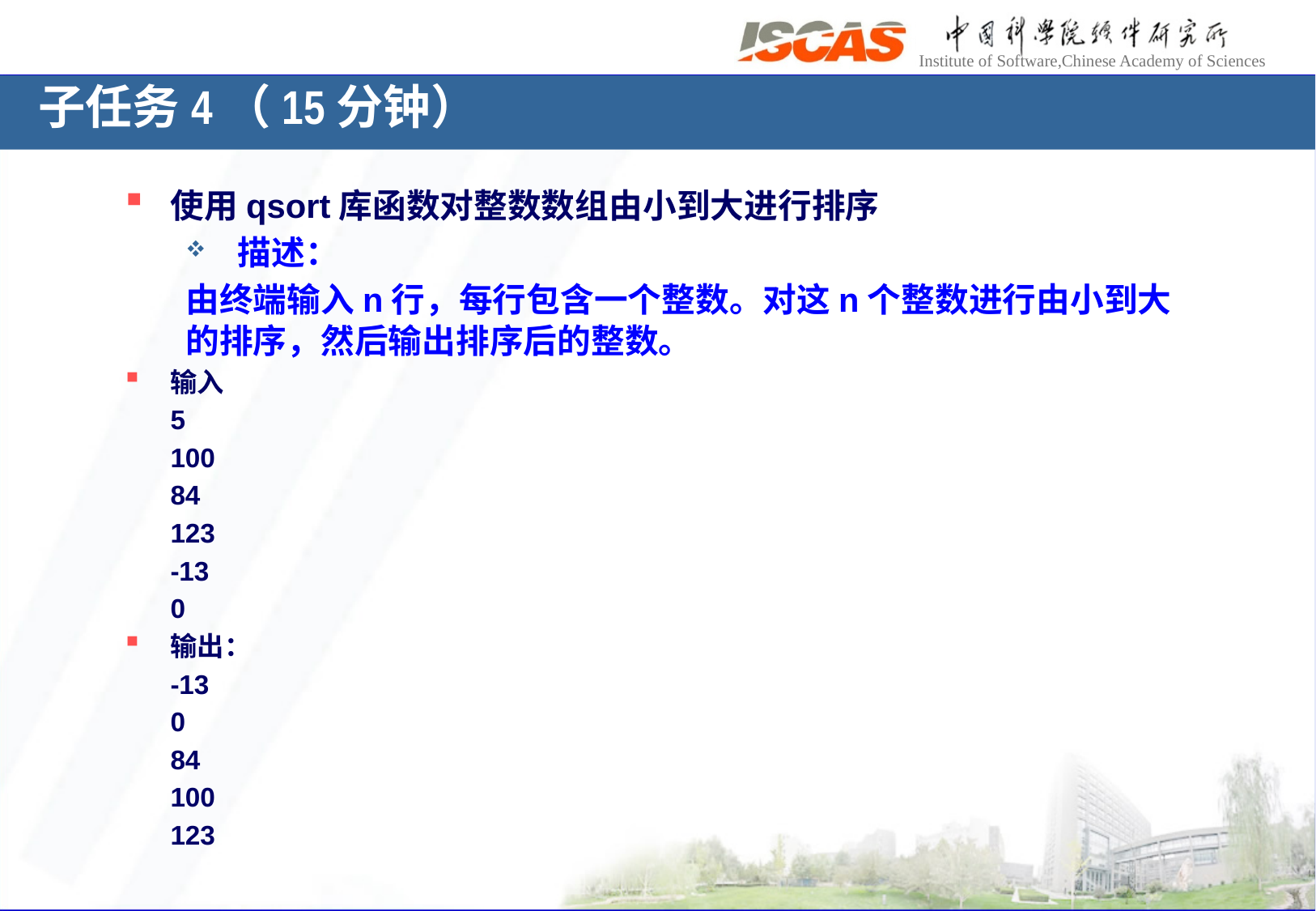

子任务4（15分钟）
使用qsort库函数对整数数组由小到大进行排序
 描述：
由终端输入n行，每行包含一个整数。对这n个整数进行由小到大的排序，然后输出排序后的整数。
输入
	5
	100
	84
	123
	-13
	0
输出：
	-13
	0
	84
	100
	123